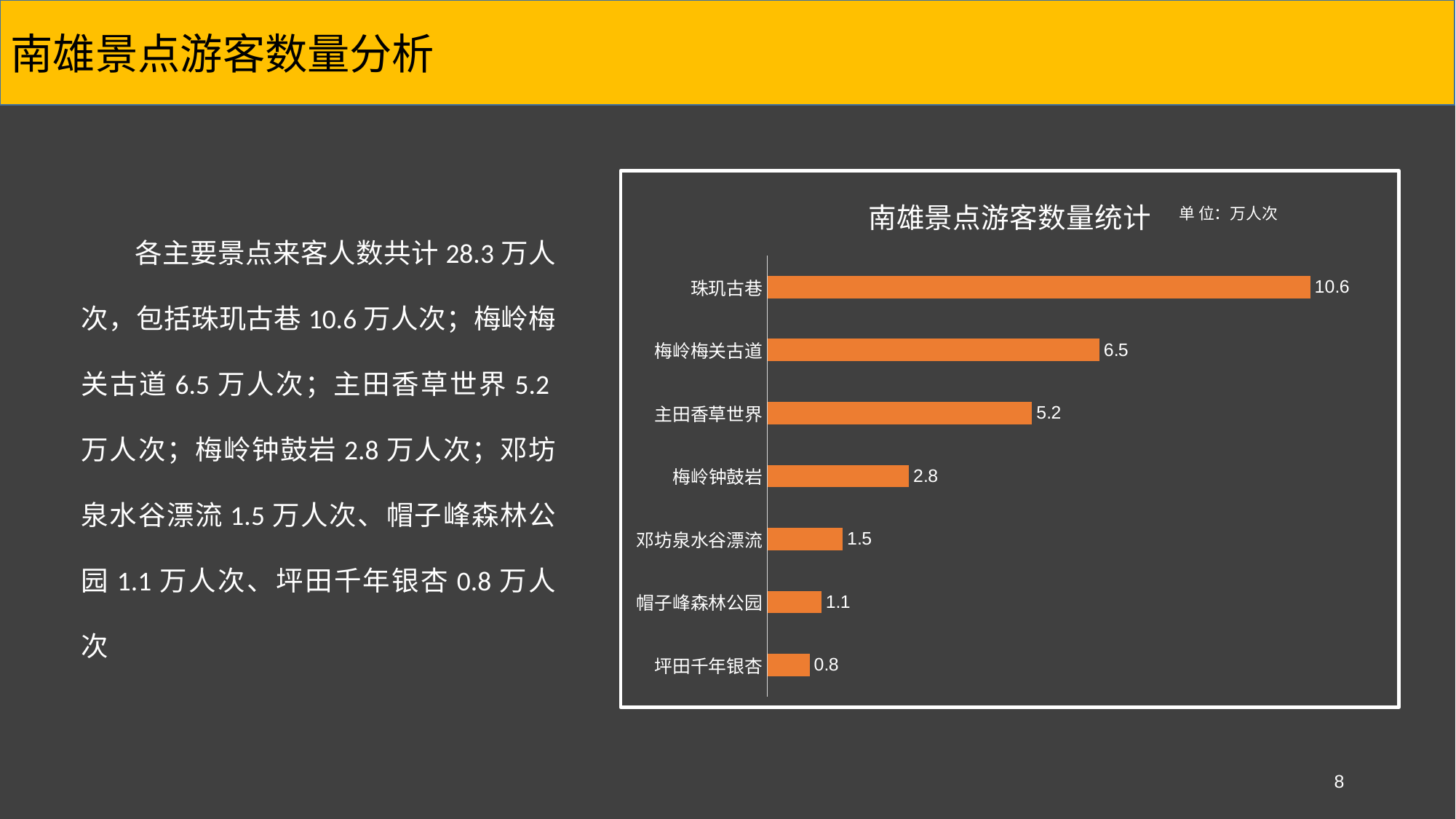

南雄景点游客数量分析

### Chart: 南雄景点游客数量统计

| Category | 系列 1 |
|---|---|
| 坪田千年银杏 | 0.8246 |
| 帽子峰森林公园 | 1.05355 |
| 邓坊泉水谷漂流 | 1.4706 |
| 梅岭钟鼓岩 | 2.7607 |
| 主田香草世界 | 5.1585 |
| 梅岭梅关古道 | 6.4695 |
| 珠玑古巷 | 10.5777 |
       各主要景点来客人数共计28.3万人次，包括珠玑古巷10.6万人次；梅岭梅关古道6.5万人次；主田香草世界5.2万人次；梅岭钟鼓岩2.8万人次；邓坊泉水谷漂流1.5万人次、帽子峰森林公园1.1万人次、坪田千年银杏0.8万人次
单 位：万人次
8